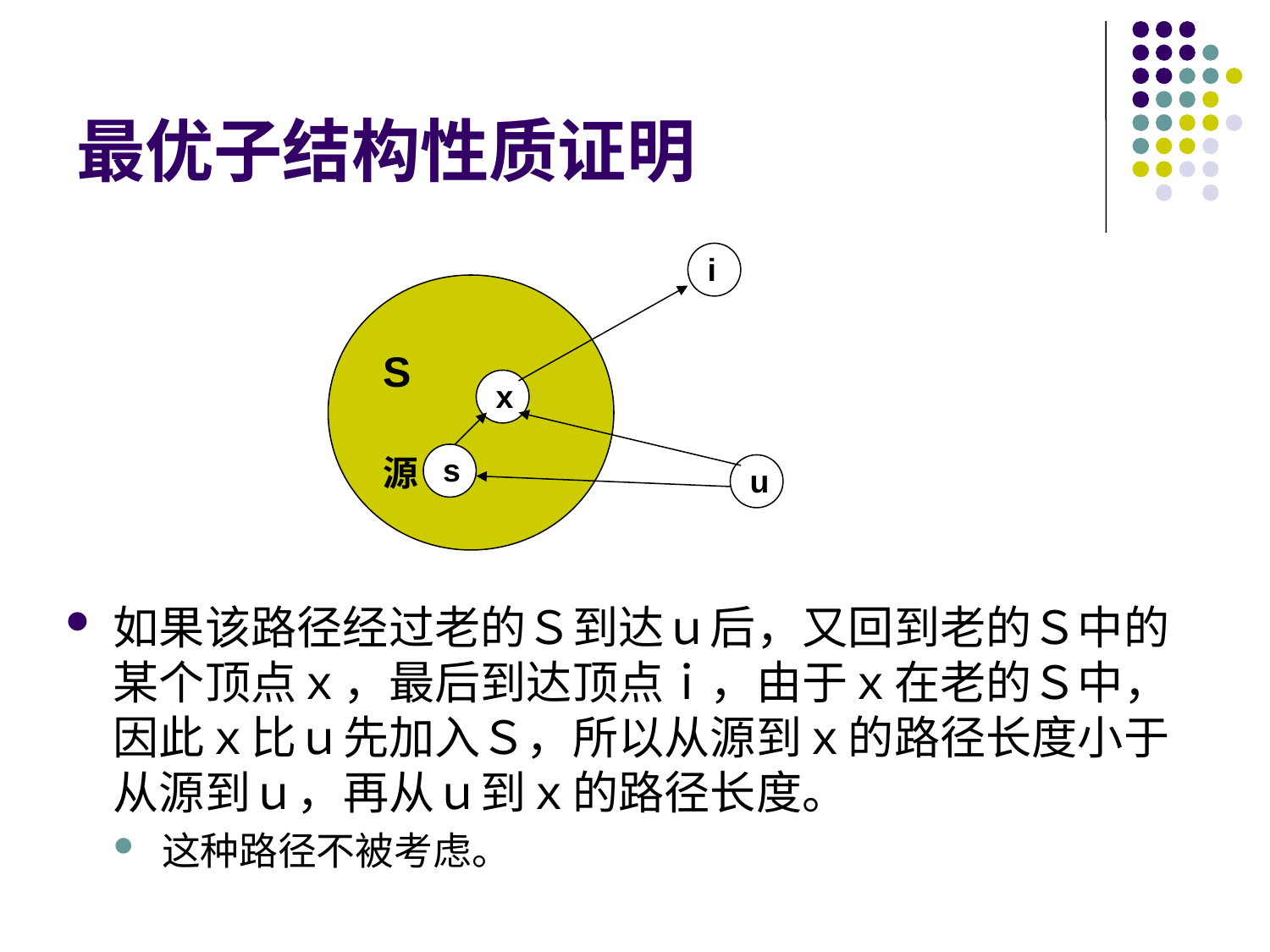

# 最优子结构性质证明

i

S

x

源

s

u

如果该路径经过老的Ｓ到达ｕ后，又回到老的Ｓ中的某个顶点ｘ，最后到达顶点ｉ，由于ｘ在老的Ｓ中，因此ｘ比ｕ先加入Ｓ，所以从源到ｘ的路径长度小于从源到ｕ，再从ｕ到ｘ的路径长度。
这种路径不被考虑。